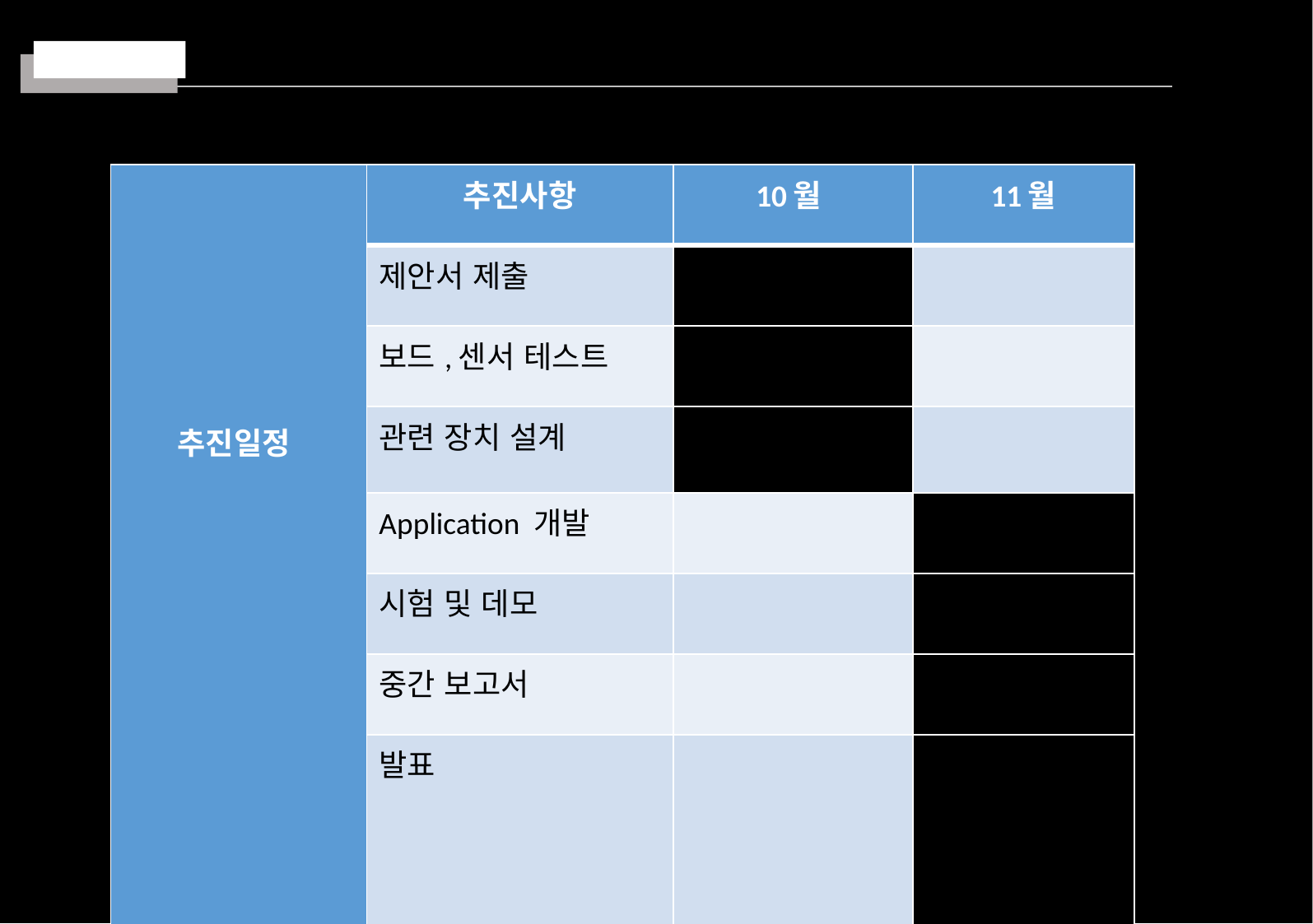

졸업 연구 수행일정
사업설계

| 추진일정 | 추진사항 | 10월 | 11월 |
| --- | --- | --- | --- |
|  | 제안서 제출 |  |  |
|  | 보드,센서 테스트 |  |  |
|  | 관련 장치 설계 |  |  |
|  | Application 개발 |  |  |
|  | 시험 및 데모 |  |  |
|  | 중간 보고서 |  |  |
|  | 발표 |  |  |